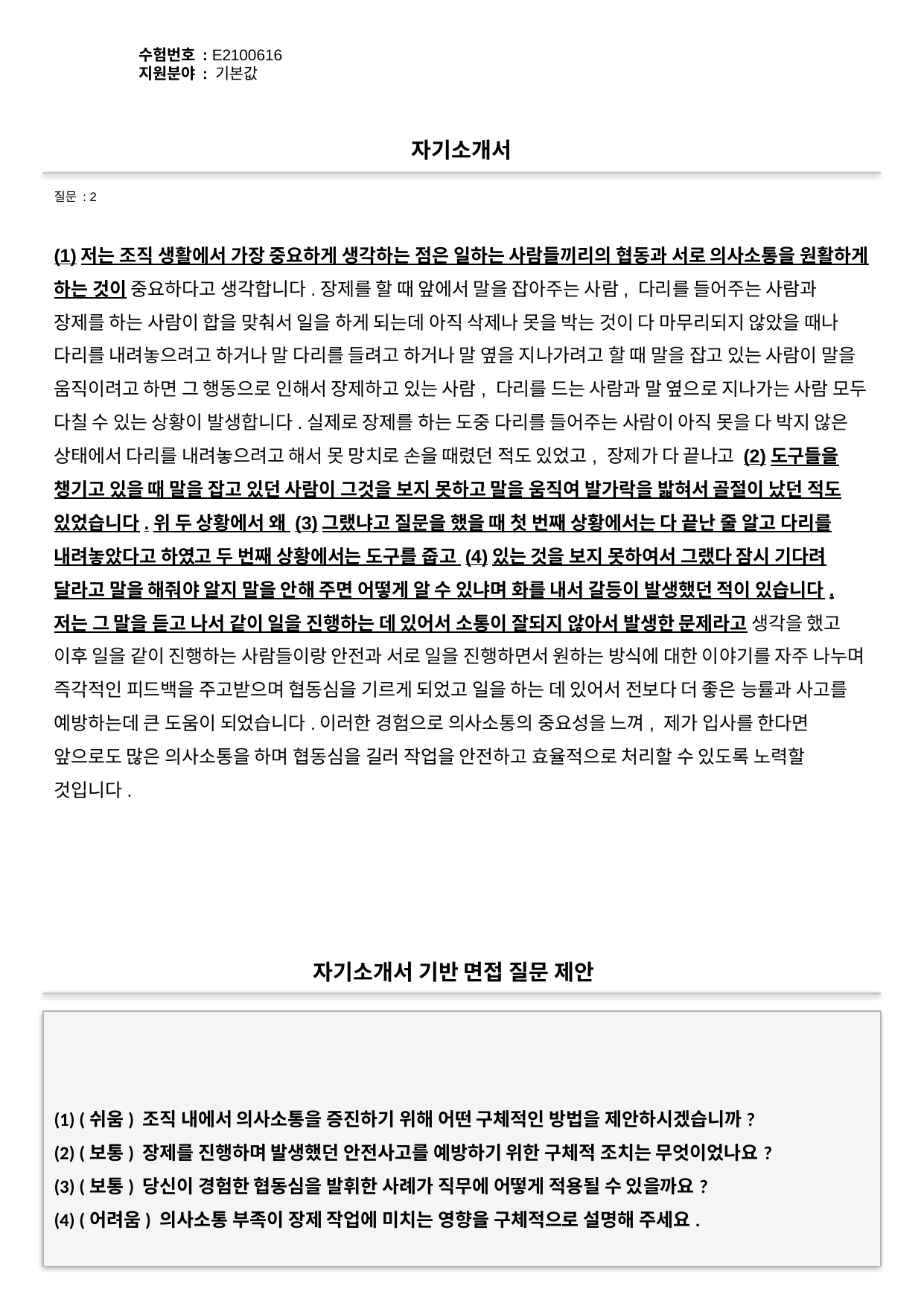

수험번호 : E2100616
지원분야 : 기본값
#

자기소개서

질문 : 2

(1)저는 조직 생활에서 가장 중요하게 생각하는 점은 일하는 사람들끼리의 협동과 서로 의사소통을 원활하게 하는 것이 중요하다고 생각합니다.장제를 할 때 앞에서 말을 잡아주는 사람, 다리를 들어주는 사람과 장제를 하는 사람이 합을 맞춰서 일을 하게 되는데 아직 삭제나 못을 박는 것이 다 마무리되지 않았을 때나 다리를 내려놓으려고 하거나 말 다리를 들려고 하거나 말 옆을 지나가려고 할 때 말을 잡고 있는 사람이 말을 움직이려고 하면 그 행동으로 인해서 장제하고 있는 사람, 다리를 드는 사람과 말 옆으로 지나가는 사람 모두 다칠 수 있는 상황이 발생합니다.실제로 장제를 하는 도중 다리를 들어주는 사람이 아직 못을 다 박지 않은 상태에서 다리를 내려놓으려고 해서 못 망치로 손을 때렸던 적도 있었고, 장제가 다 끝나고 (2)도구들을 챙기고 있을 때 말을 잡고 있던 사람이 그것을 보지 못하고 말을 움직여 발가락을 밟혀서 골절이 났던 적도 있었습니다.위 두 상황에서 왜 (3)그랬냐고 질문을 했을 때 첫 번째 상황에서는 다 끝난 줄 알고 다리를 내려놓았다고 하였고 두 번째 상황에서는 도구를 줍고 (4)있는 것을 보지 못하여서 그랬다 잠시 기다려 달라고 말을 해줘야 알지 말을 안해 주면 어떻게 알 수 있냐며 화를 내서 갈등이 발생했던 적이 있습니다, 저는 그 말을 듣고 나서 같이 일을 진행하는 데 있어서 소통이 잘되지 않아서 발생한 문제라고 생각을 했고 이후 일을 같이 진행하는 사람들이랑 안전과 서로 일을 진행하면서 원하는 방식에 대한 이야기를 자주 나누며 즉각적인 피드백을 주고받으며 협동심을 기르게 되었고 일을 하는 데 있어서 전보다 더 좋은 능률과 사고를 예방하는데 큰 도움이 되었습니다.이러한 경험으로 의사소통의 중요성을 느껴, 제가 입사를 한다면 앞으로도 많은 의사소통을 하며 협동심을 길러 작업을 안전하고 효율적으로 처리할 수 있도록 노력할 것입니다.

자기소개서 기반 면접 질문 제안

(1) (쉬움) 조직 내에서 의사소통을 증진하기 위해 어떤 구체적인 방법을 제안하시겠습니까?
(2) (보통) 장제를 진행하며 발생했던 안전사고를 예방하기 위한 구체적 조치는 무엇이었나요?
(3) (보통) 당신이 경험한 협동심을 발휘한 사례가 직무에 어떻게 적용될 수 있을까요?
(4) (어려움) 의사소통 부족이 장제 작업에 미치는 영향을 구체적으로 설명해 주세요.